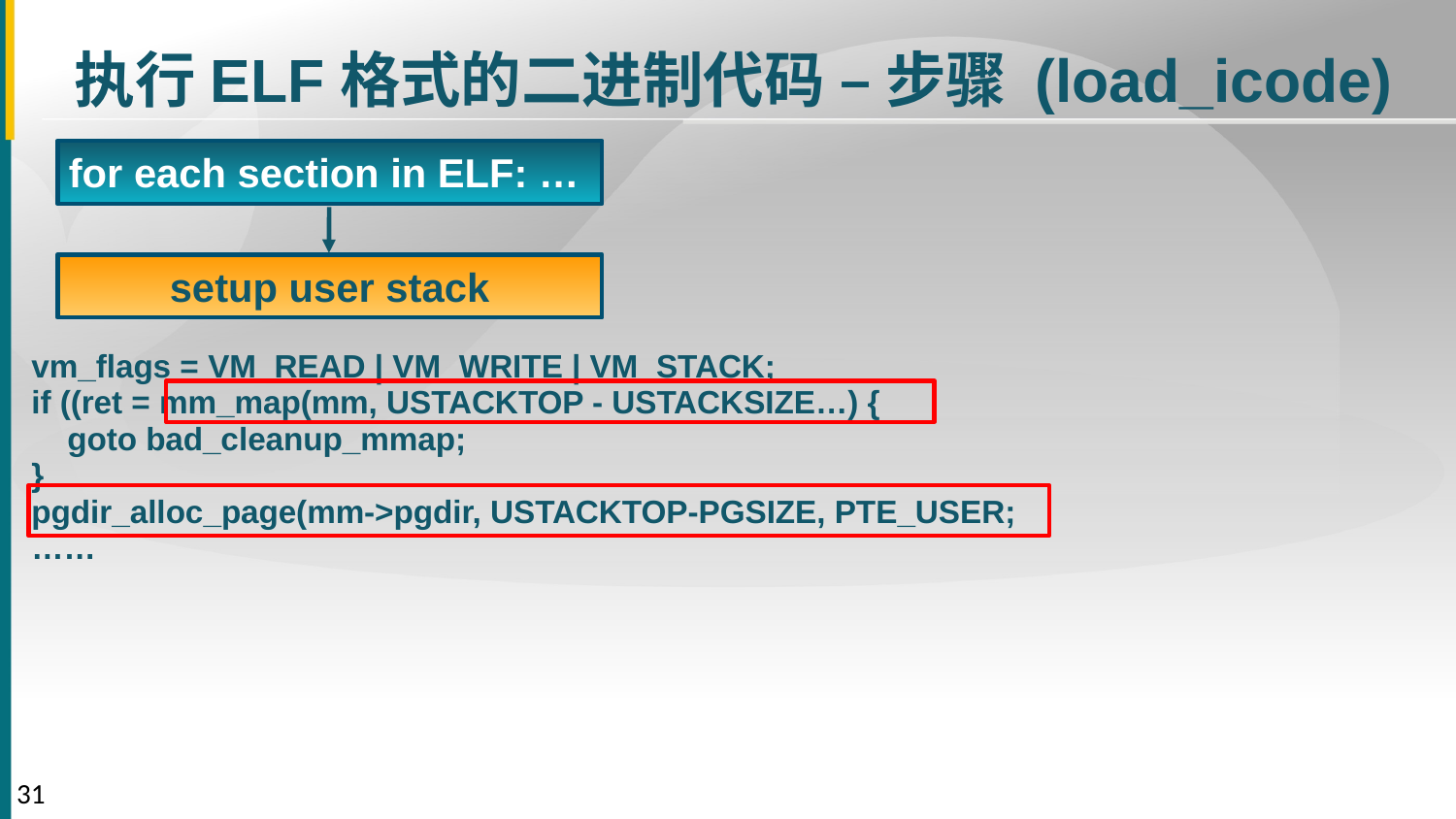

执行ELF格式的二进制代码 – 步骤 (load_icode)
for each section in ELF: …

setup user stack

vm_flags = VM_READ | VM_WRITE | VM_STACK;
if ((ret = mm_map(mm, USTACKTOP - USTACKSIZE…) {
    goto bad_cleanup_mmap;
}
pgdir_alloc_page(mm->pgdir, USTACKTOP-PGSIZE, PTE_USER;
……

31